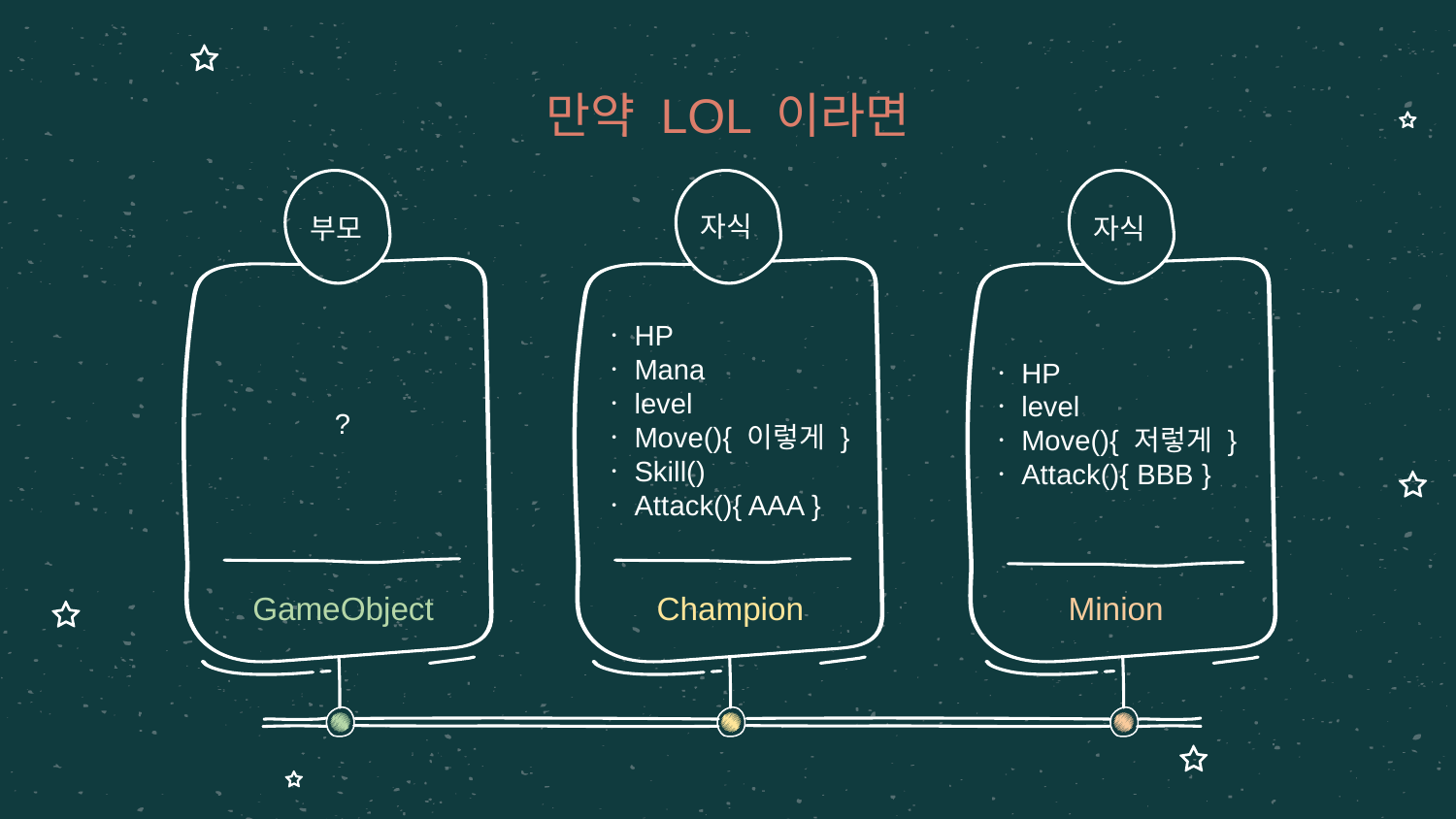

# 만약 LOL 이라면
자식
부모
자식

ㆍHP
ㆍMana
ㆍlevel
ㆍMove(){ 이렇게 }
ㆍSkill()
ㆍAttack(){ AAA }
ㆍHP
ㆍlevel
ㆍMove(){ 저렇게 }
ㆍAttack(){ BBB }
?

GameObject
Champion
Minion